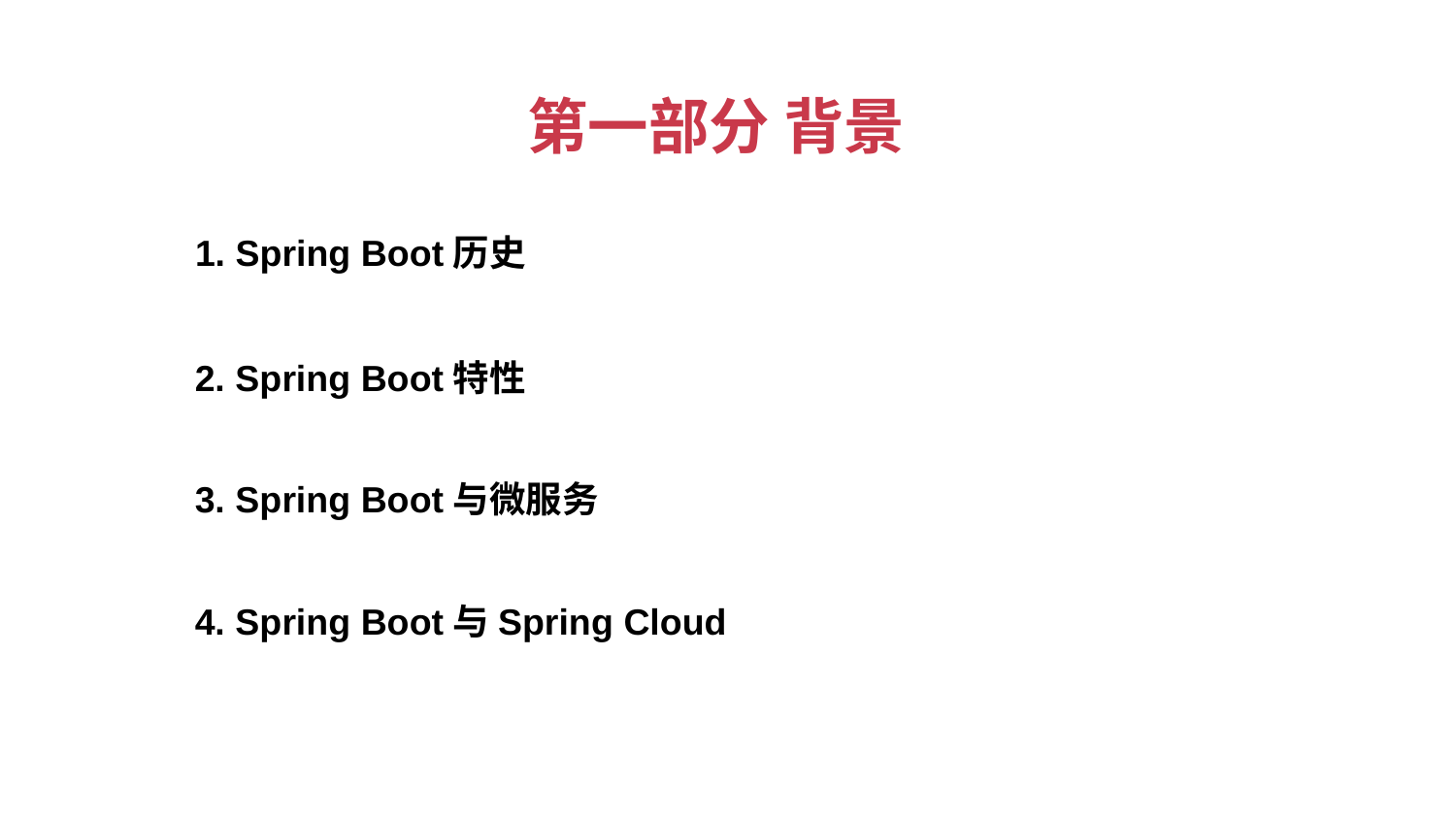

第一部分 背景
1. Spring Boot历史
2. Spring Boot特性
3. Spring Boot与微服务
4. Spring Boot与Spring Cloud